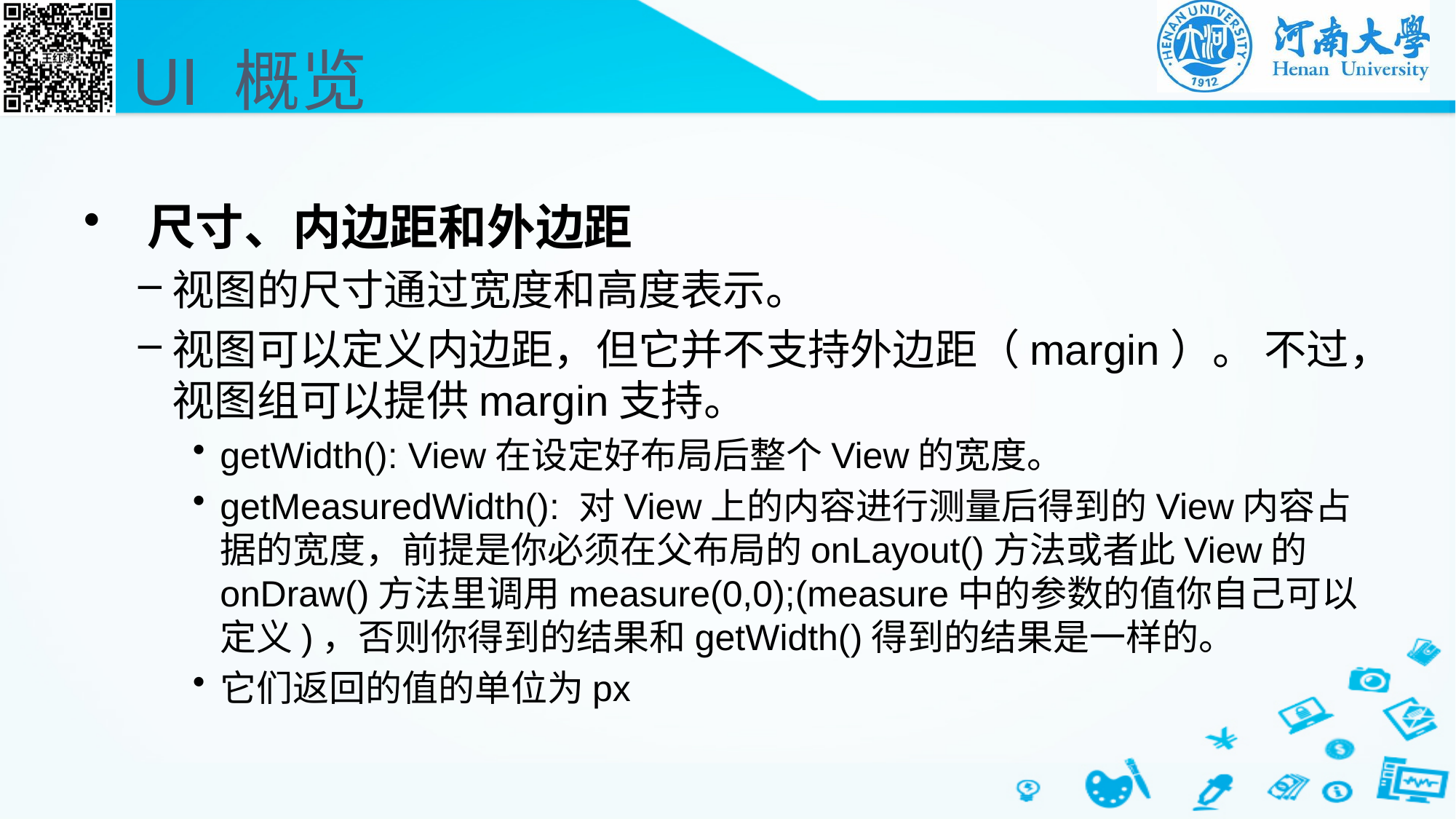

# UI 概览
 尺寸、内边距和外边距
视图的尺寸通过宽度和高度表示。
视图可以定义内边距，但它并不支持外边距（margin）。 不过，视图组可以提供margin支持。
getWidth(): View在设定好布局后整个View的宽度。
getMeasuredWidth(): 对View上的内容进行测量后得到的View内容占据的宽度，前提是你必须在父布局的onLayout()方法或者此View的onDraw()方法里调用measure(0,0);(measure中的参数的值你自己可以定义)，否则你得到的结果和getWidth()得到的结果是一样的。
它们返回的值的单位为px